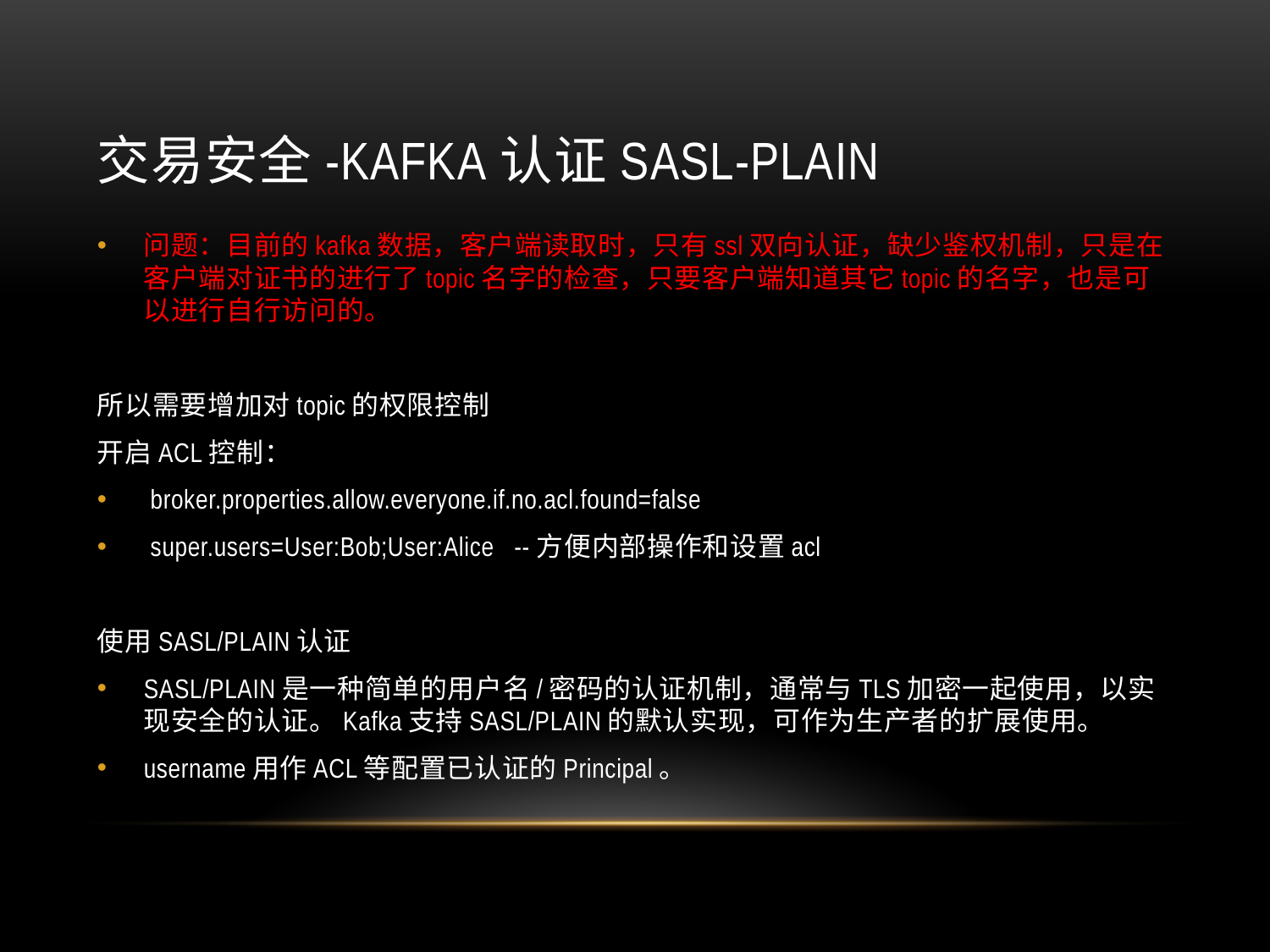

# 交易安全-kafka认证SASL-PLAIN
问题：目前的kafka数据，客户端读取时，只有ssl双向认证，缺少鉴权机制，只是在客户端对证书的进行了topic名字的检查，只要客户端知道其它topic的名字，也是可以进行自行访问的。

所以需要增加对topic的权限控制
开启ACL控制：
 broker.properties.allow.everyone.if.no.acl.found=false
 super.users=User:Bob;User:Alice   --方便内部操作和设置acl

使用SASL/PLAIN认证
SASL/PLAIN是一种简单的用户名/密码的认证机制，通常与TLS加密一起使用，以实现安全的认证。Kafka支持SASL/PLAIN的默认实现，可作为生产者的扩展使用。
username用作ACL等配置已认证的Principal。